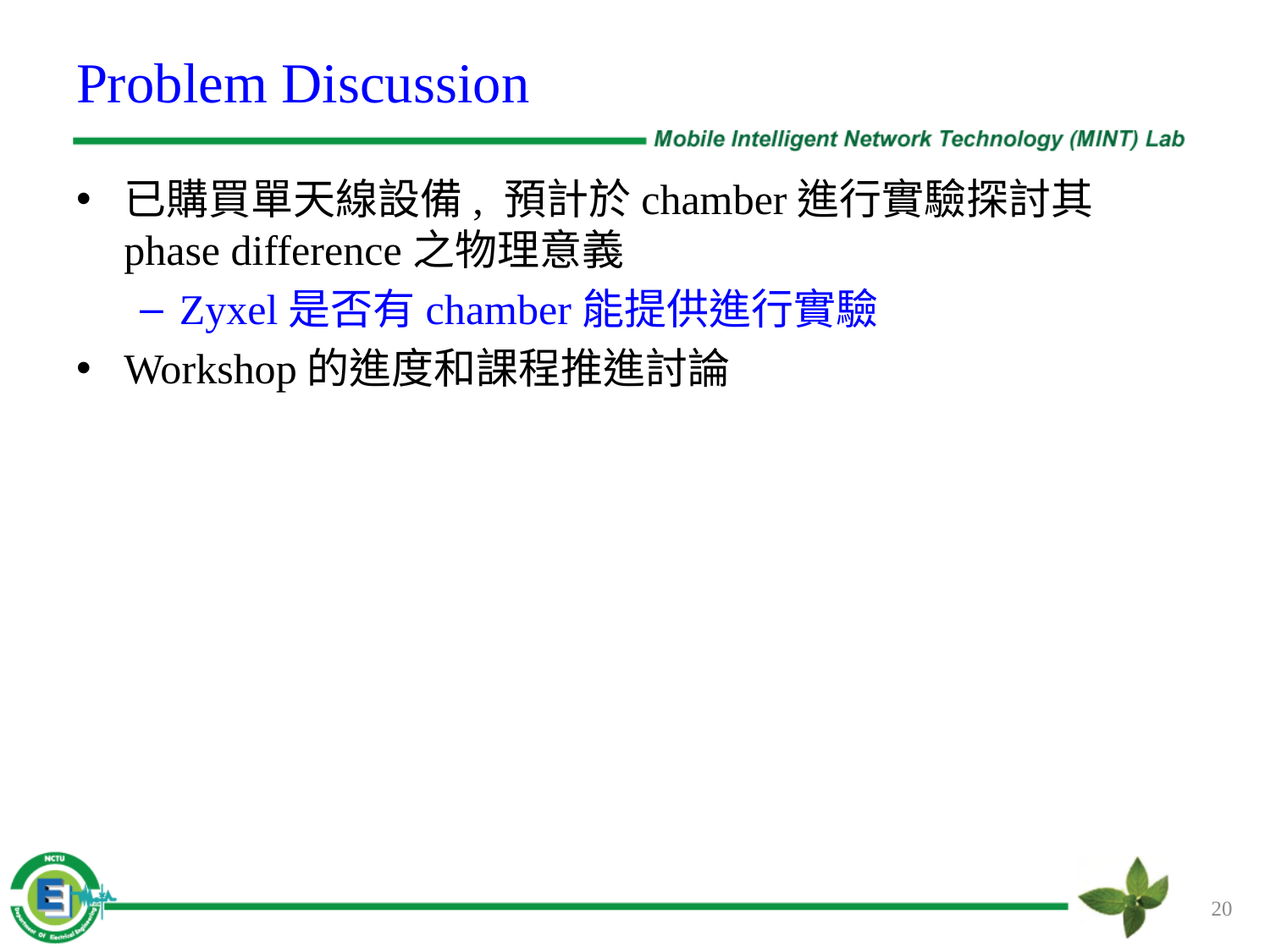

# Problem Discussion
已購買單天線設備, 預計於chamber進行實驗探討其phase difference之物理意義
Zyxel是否有chamber能提供進行實驗
Workshop的進度和課程推進討論

20